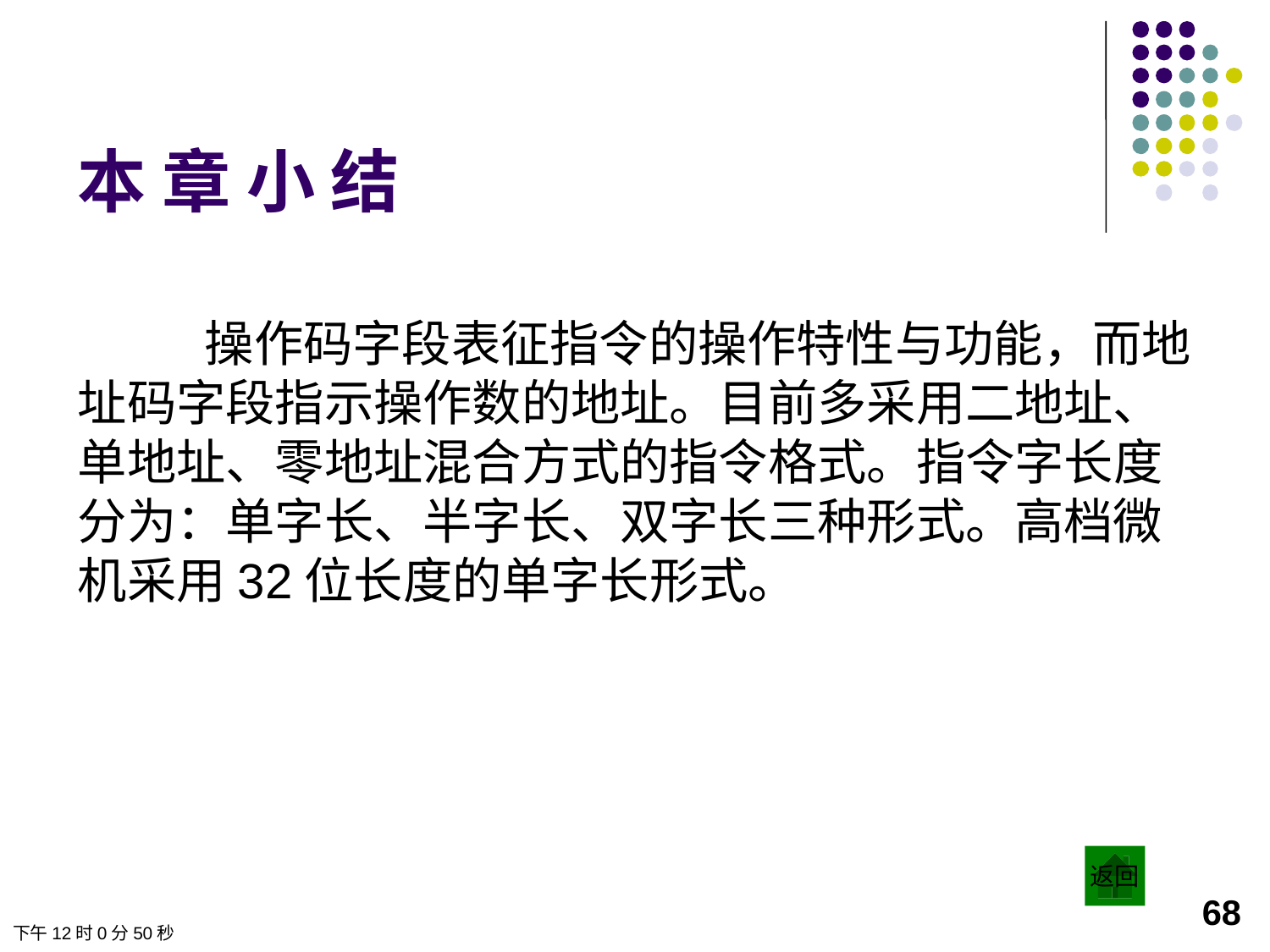

# 本 章 小 结
	操作码字段表征指令的操作特性与功能，而地址码字段指示操作数的地址。目前多采用二地址、单地址、零地址混合方式的指令格式。指令字长度分为：单字长、半字长、双字长三种形式。高档微机采用32位长度的单字长形式。
返回
68
下午12时0分50秒